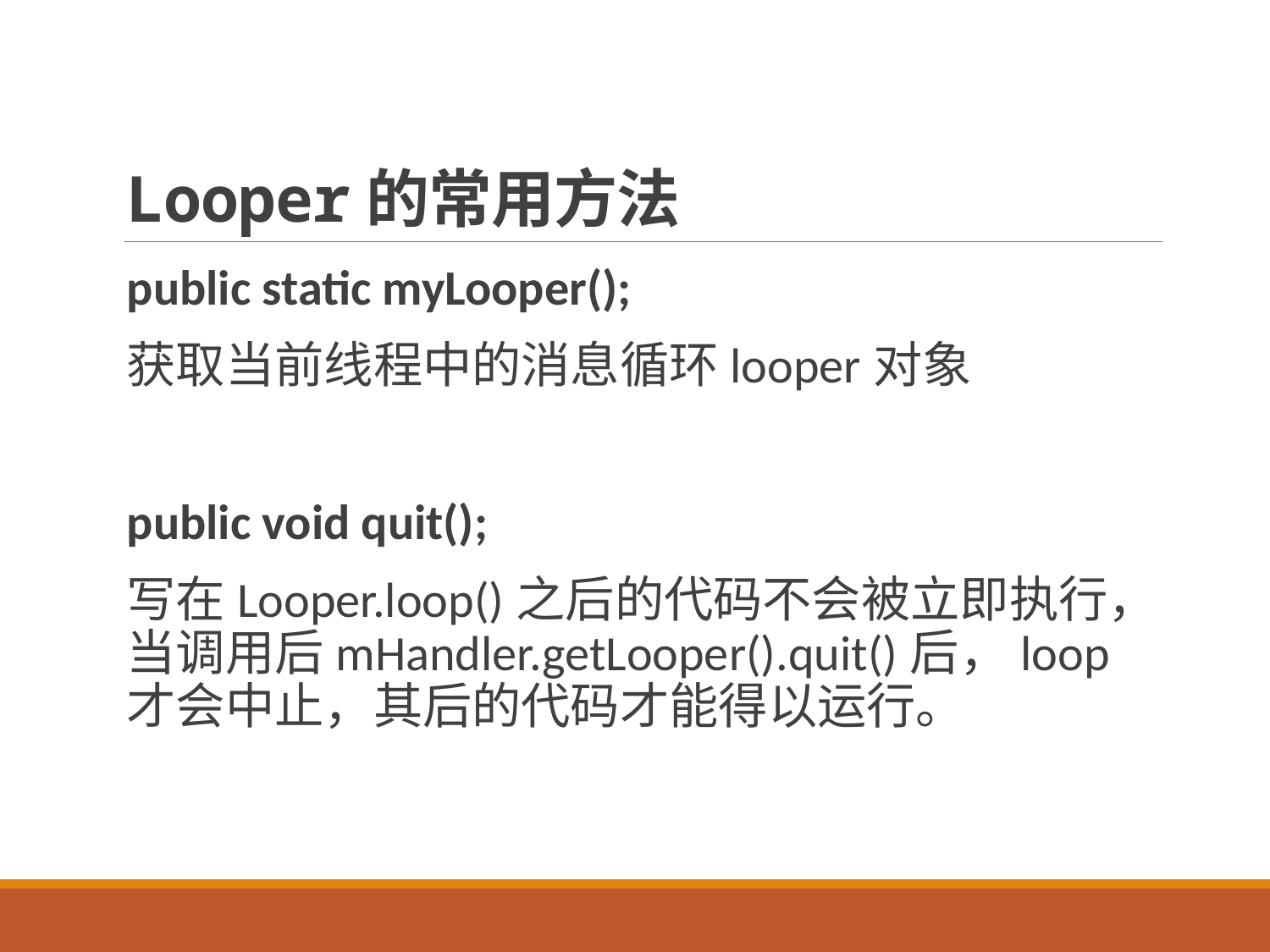

# Looper的常用方法
public static myLooper();
获取当前线程中的消息循环looper对象

public void quit();
写在Looper.loop()之后的代码不会被立即执行，当调用后mHandler.getLooper().quit()后，loop才会中止，其后的代码才能得以运行。